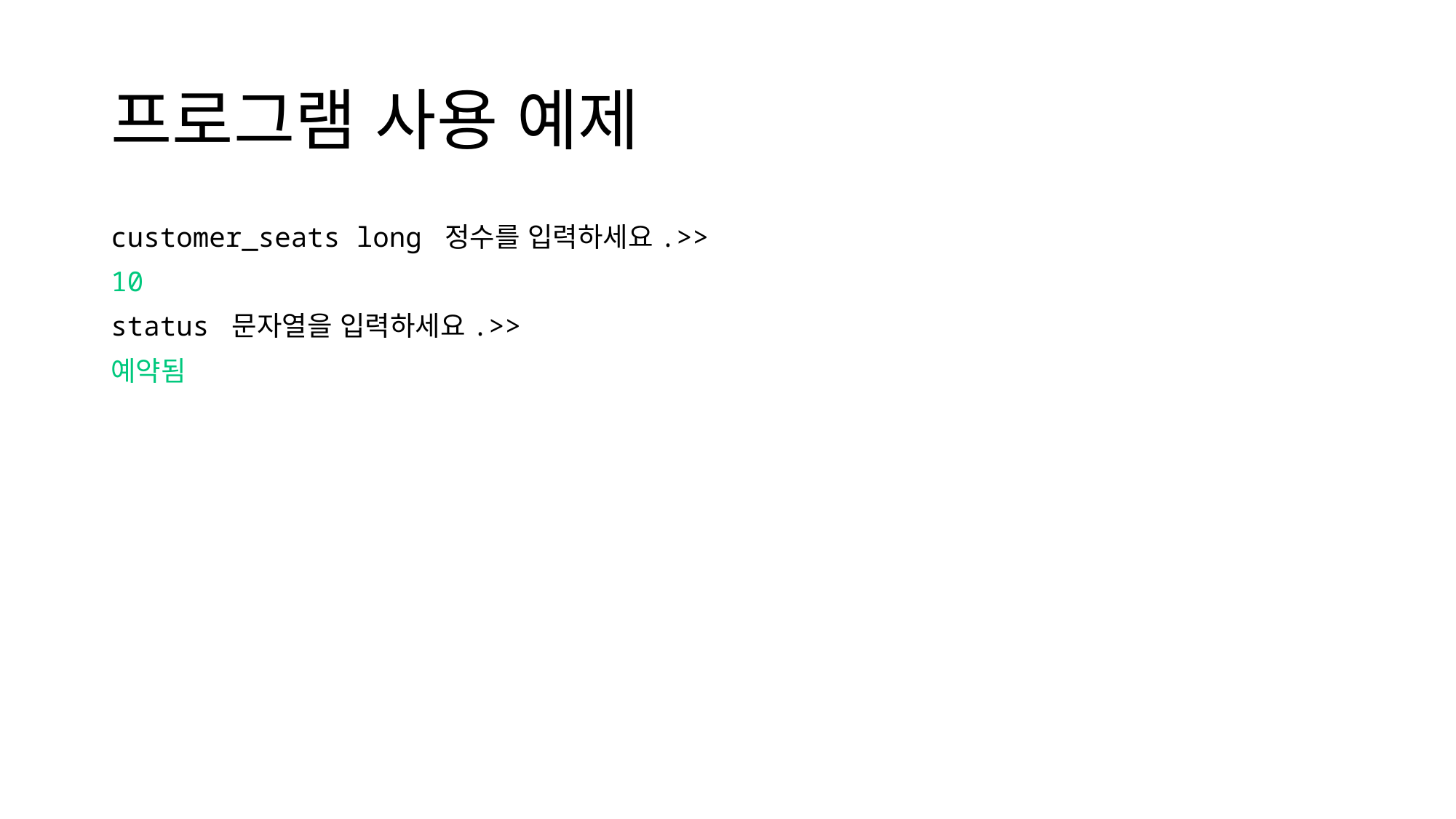

# 프로그램 사용 예제
customer_seats long 정수를 입력하세요.>>
10
status 문자열을 입력하세요.>>
예약됨